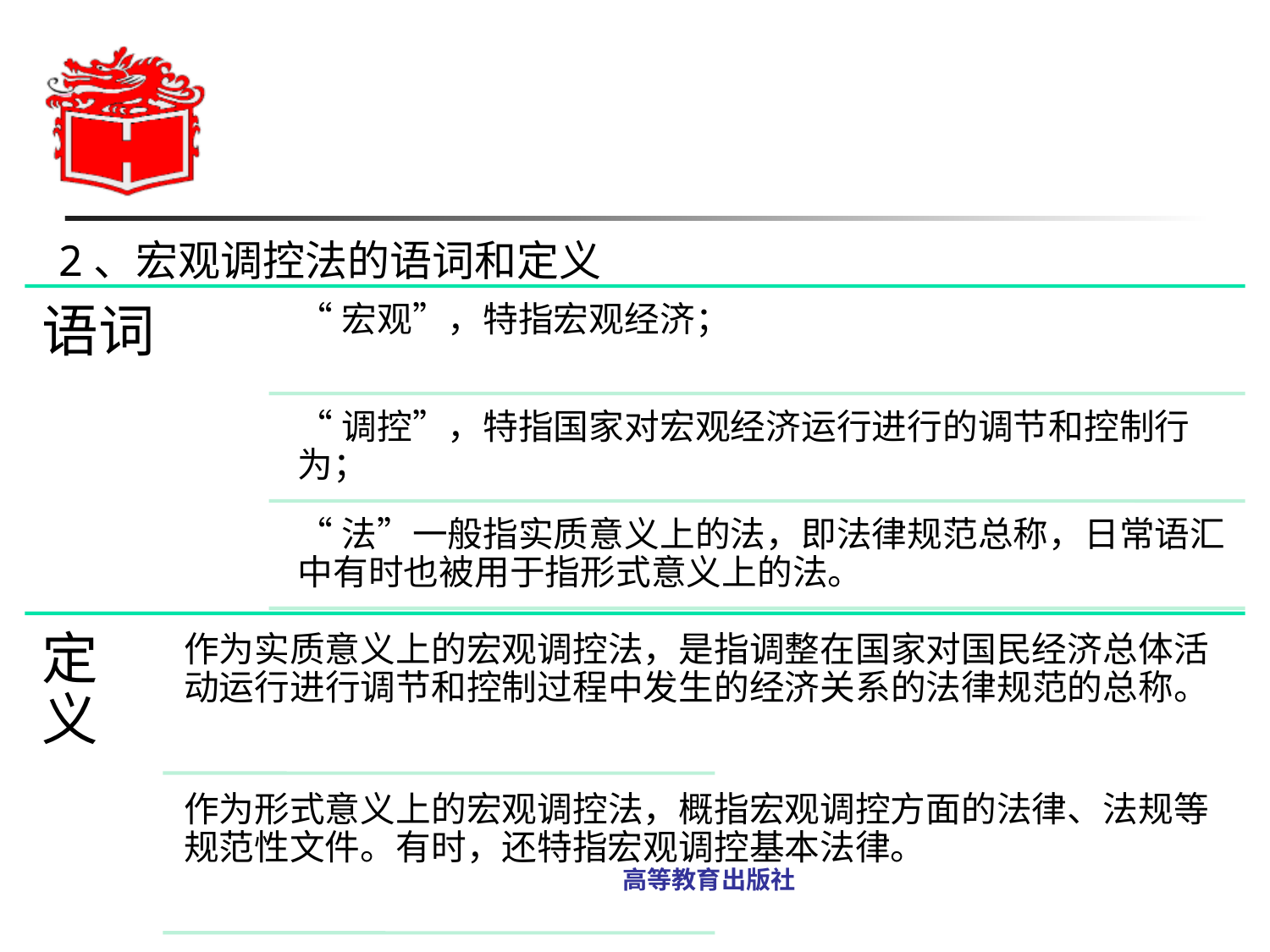

2、宏观调控法的语词和定义

语词
“宏观”，特指宏观经济；
“调控”，特指国家对宏观经济运行进行的调节和控制行为；
“法”一般指实质意义上的法，即法律规范总称，日常语汇中有时也被用于指形式意义上的法。
定义
作为实质意义上的宏观调控法，是指调整在国家对国民经济总体活动运行进行调节和控制过程中发生的经济关系的法律规范的总称。
作为形式意义上的宏观调控法，概指宏观调控方面的法律、法规等规范性文件。有时，还特指宏观调控基本法律。

高等教育出版社